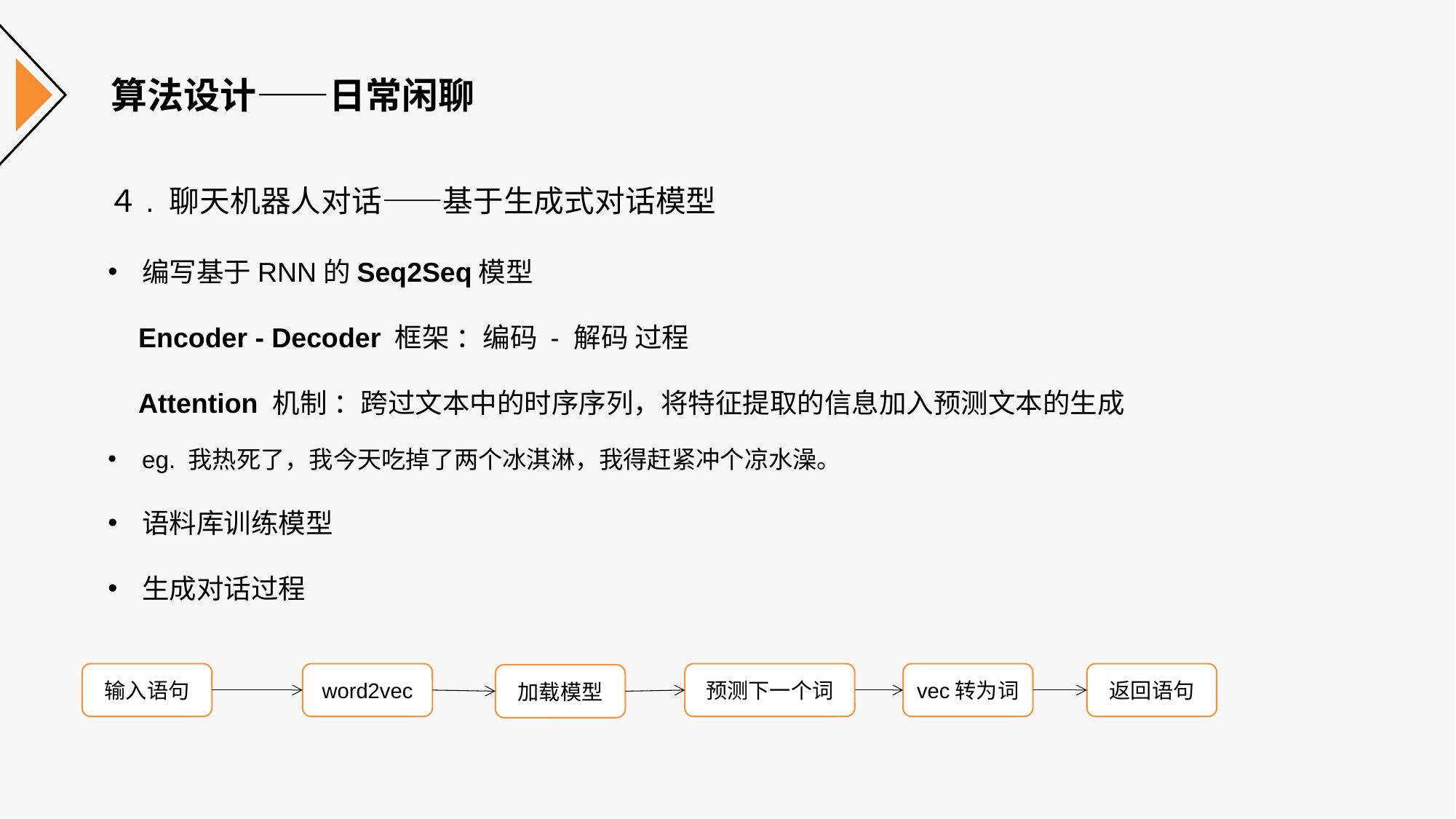

算法设计——日常闲聊

４. 聊天机器人对话——基于生成式对话模型

编写基于RNN的Seq2Seq模型

    Encoder - Decoder 框架 ：编码 - 解码 过程

    Attention 机制 ：跨过文本中的时序序列，将特征提取的信息加入预测文本的生成

eg. 我热死了，我今天吃掉了两个冰淇淋，我得赶紧冲个凉水澡。

语料库训练模型

生成对话过程

输入语句
word2vec
预测下一个词
vec转为词
返回语句
加载模型